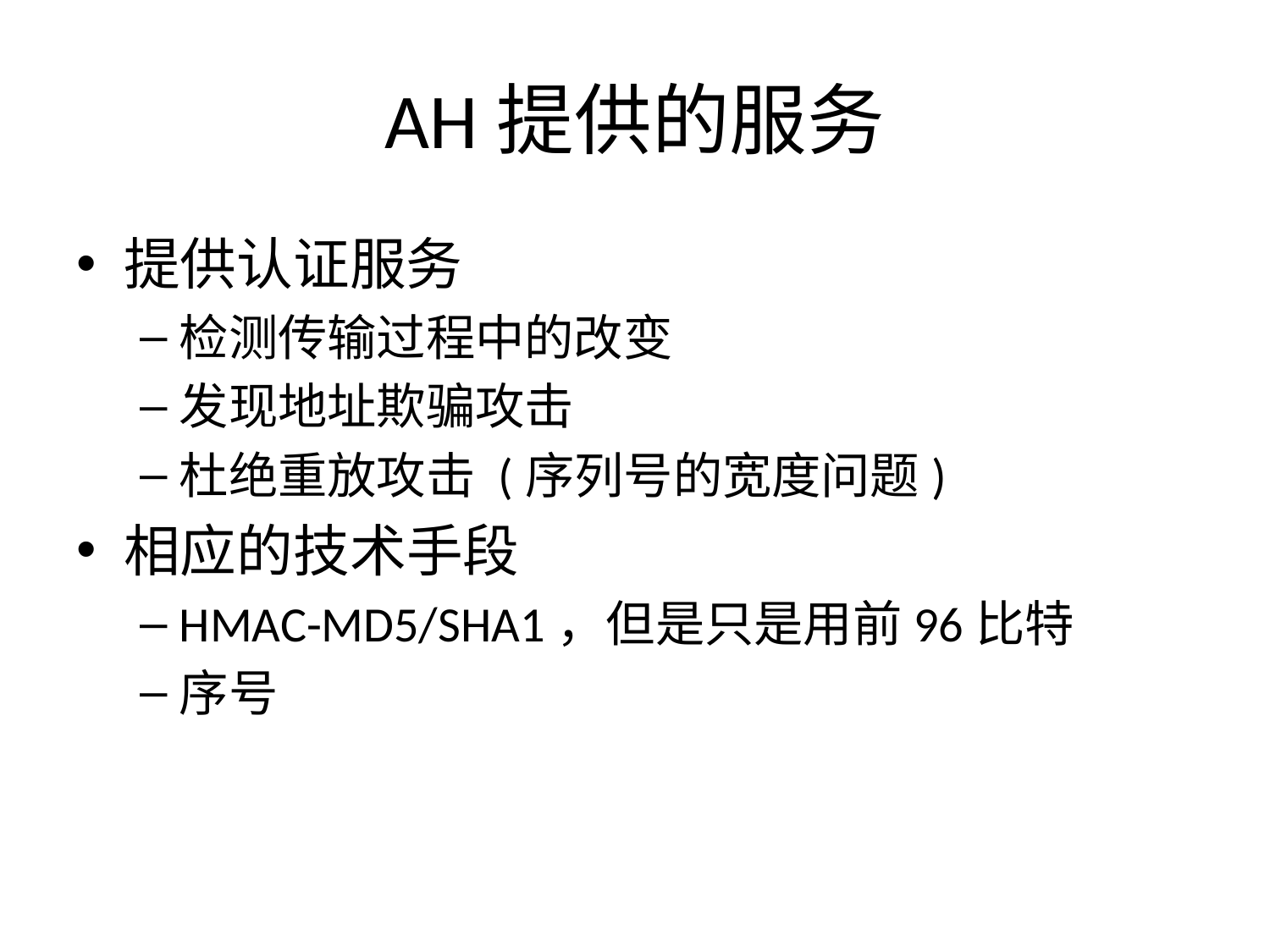

# AH提供的服务
提供认证服务
检测传输过程中的改变
发现地址欺骗攻击
杜绝重放攻击 (序列号的宽度问题)
相应的技术手段
HMAC-MD5/SHA1，但是只是用前96比特
序号